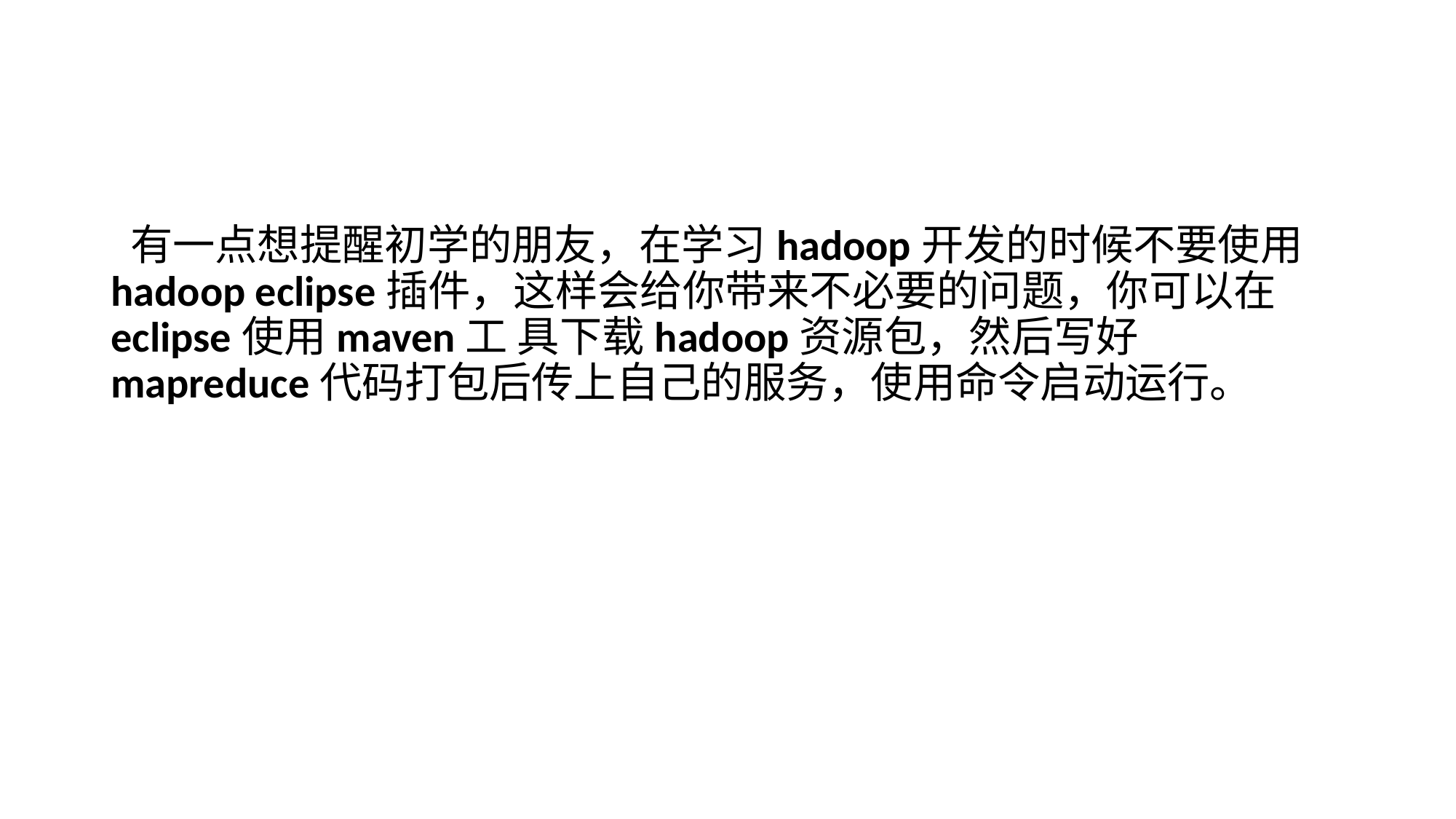

#
 有一点想提醒初学的朋友，在学习hadoop开发的时候不要使用hadoop eclipse插件，这样会给你带来不必要的问题，你可以在eclipse使用maven工 具下载hadoop资源包，然后写好mapreduce代码打包后传上自己的服务，使用命令启动运行。